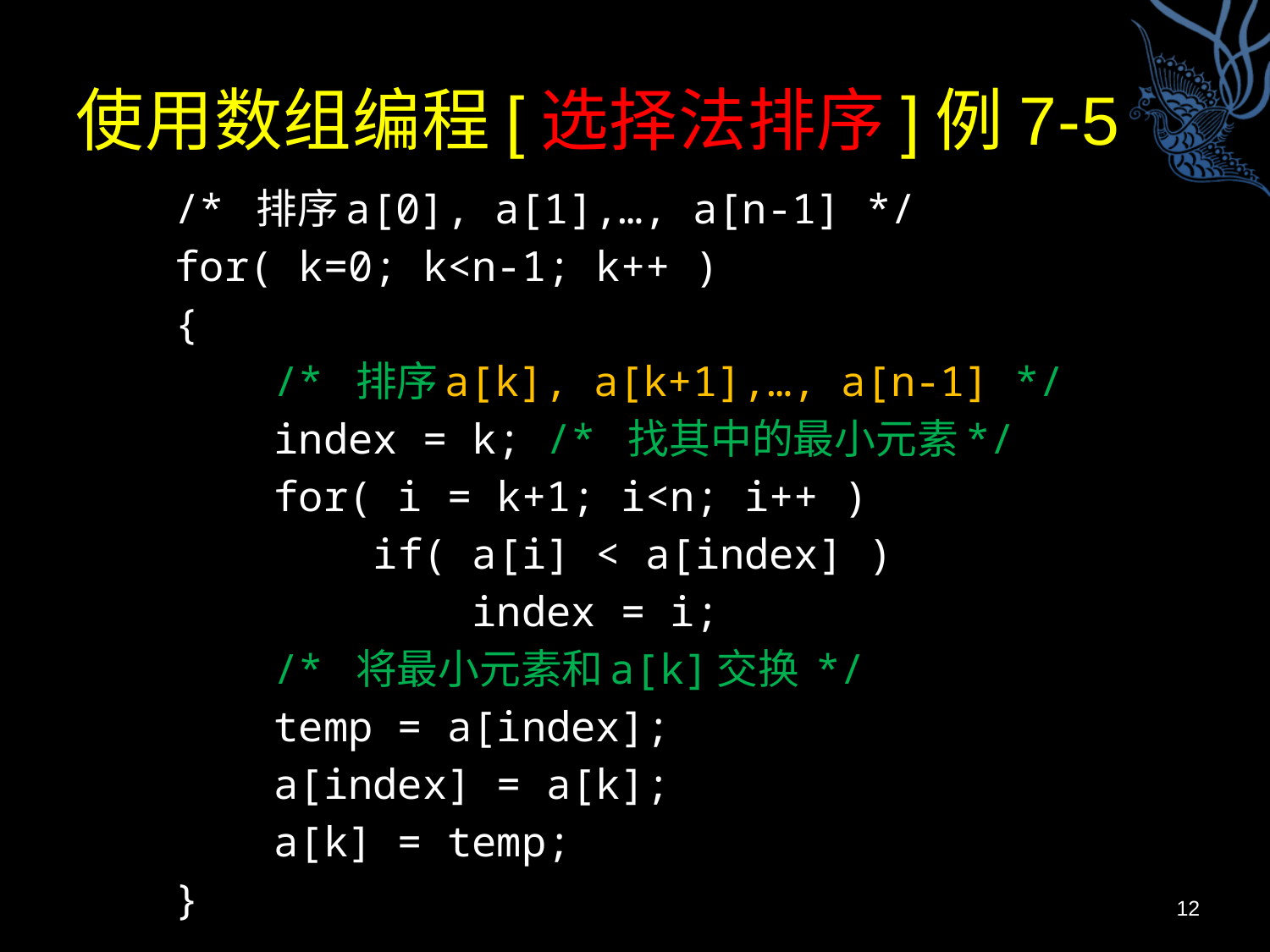

# 使用数组编程[选择法排序]例7-5
    /* 排序a[0], a[1],…, a[n-1] */
    for( k=0; k<n-1; k++ )
    {
        /* 排序a[k], a[k+1],…, a[n-1] */
        index = k; /* 找其中的最小元素*/
        for( i = k+1; i<n; i++ )
            if( a[i] < a[index] )
                index = i;
        /* 将最小元素和a[k]交换 */
        temp = a[index];
        a[index] = a[k];
        a[k] = temp;
    }
12